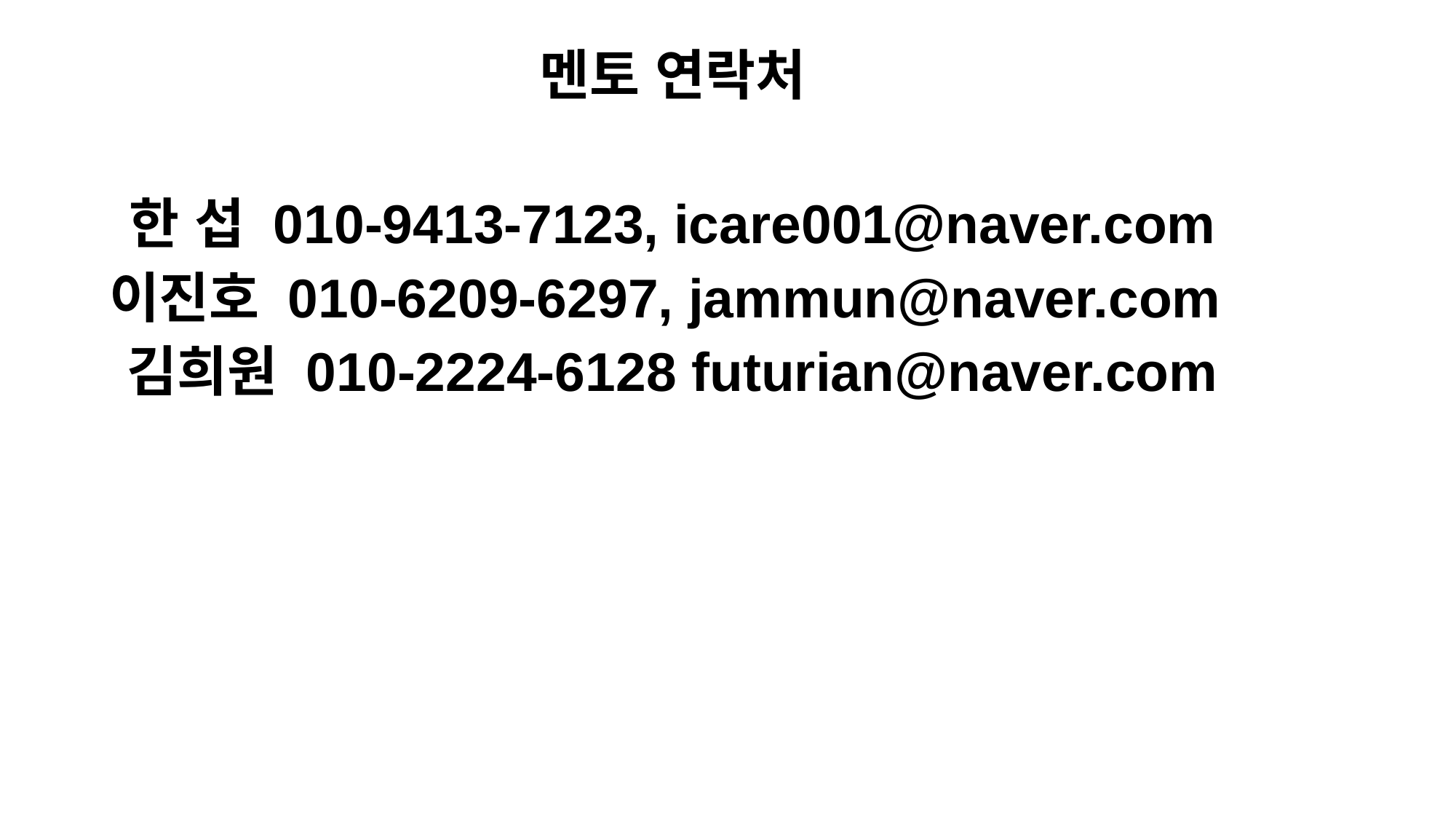

멘토 연락처

한 섭 010-9413-7123, icare001@naver.com
이진호 010-6209-6297, jammun@naver.com
김희원 010-2224-6128 futurian@naver.com